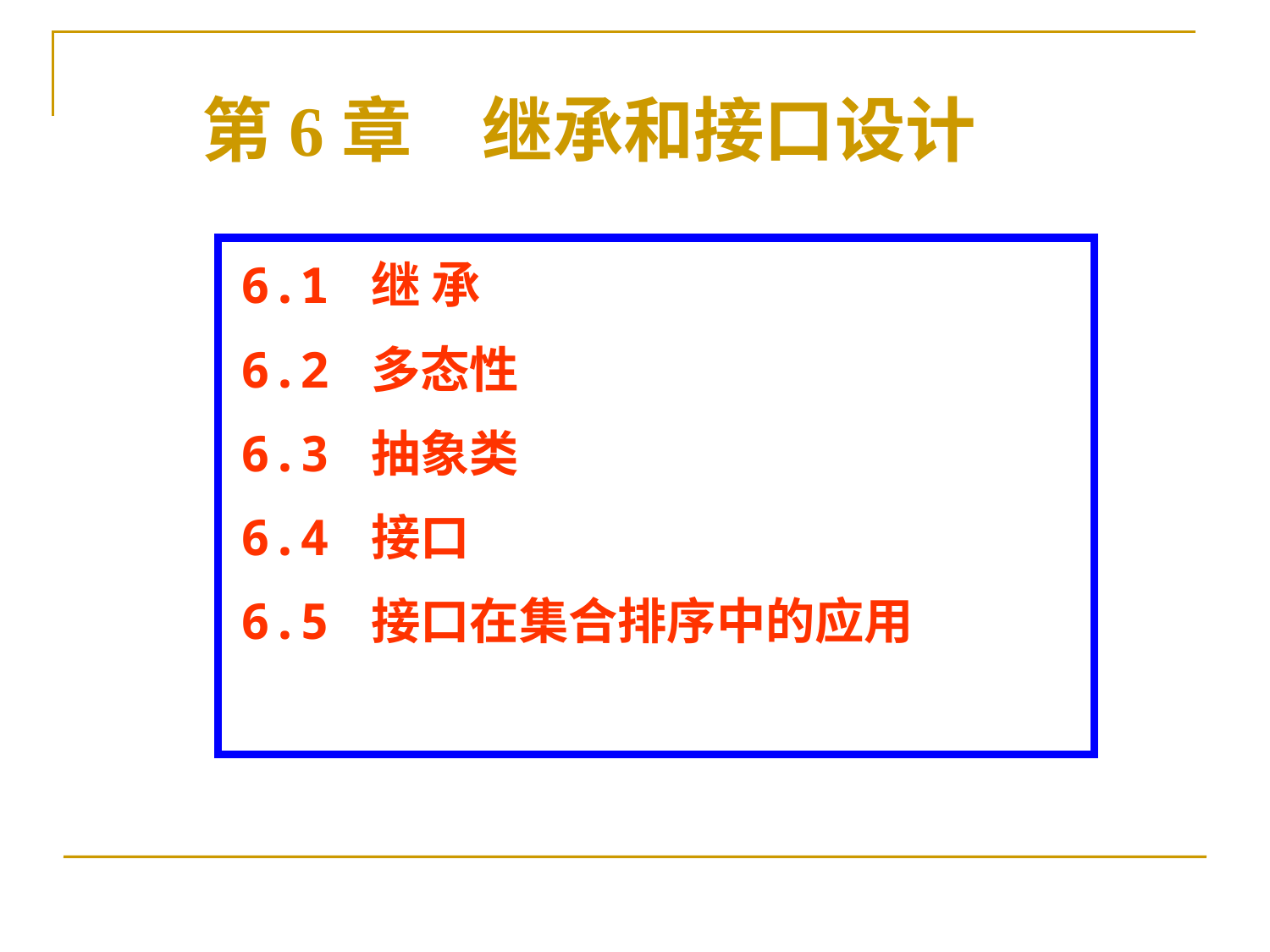

第6章　继承和接口设计
6.1 继 承
6.2 多态性
6.3 抽象类
6.4 接口
6.5 接口在集合排序中的应用